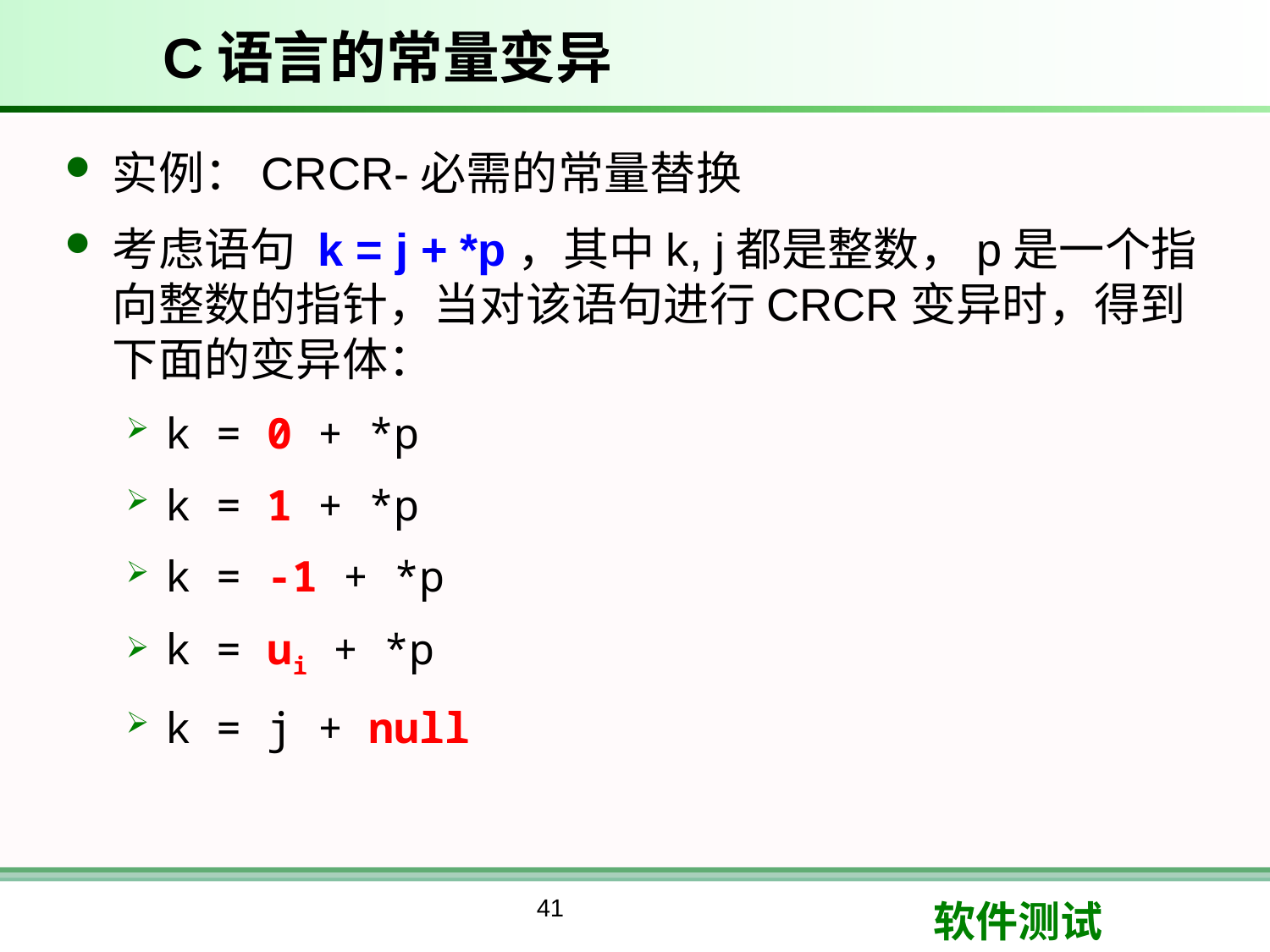

# C语言的常量变异
实例：CRCR-必需的常量替换
考虑语句 k = j + *p，其中k, j都是整数，p是一个指向整数的指针，当对该语句进行CRCR变异时，得到下面的变异体：
k = 0 + *p
k = 1 + *p
k = -1 + *p
k = ui + *p
k = j + null
41